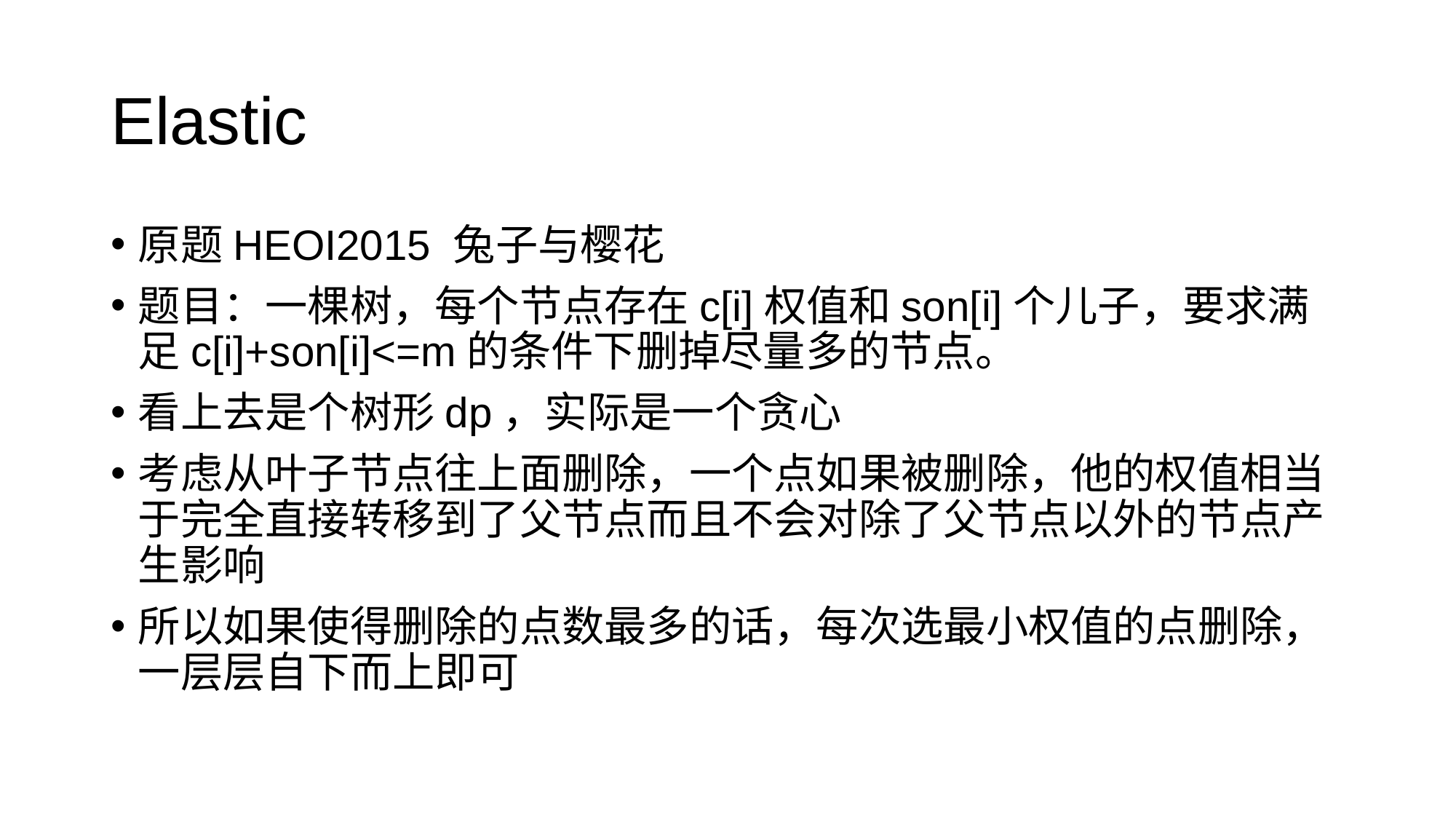

# Elastic
原题HEOI2015 兔子与樱花
题目：一棵树，每个节点存在c[i]权值和son[i]个儿子，要求满足c[i]+son[i]<=m的条件下删掉尽量多的节点。
看上去是个树形dp，实际是一个贪心
考虑从叶子节点往上面删除，一个点如果被删除，他的权值相当于完全直接转移到了父节点而且不会对除了父节点以外的节点产生影响
所以如果使得删除的点数最多的话，每次选最小权值的点删除，一层层自下而上即可